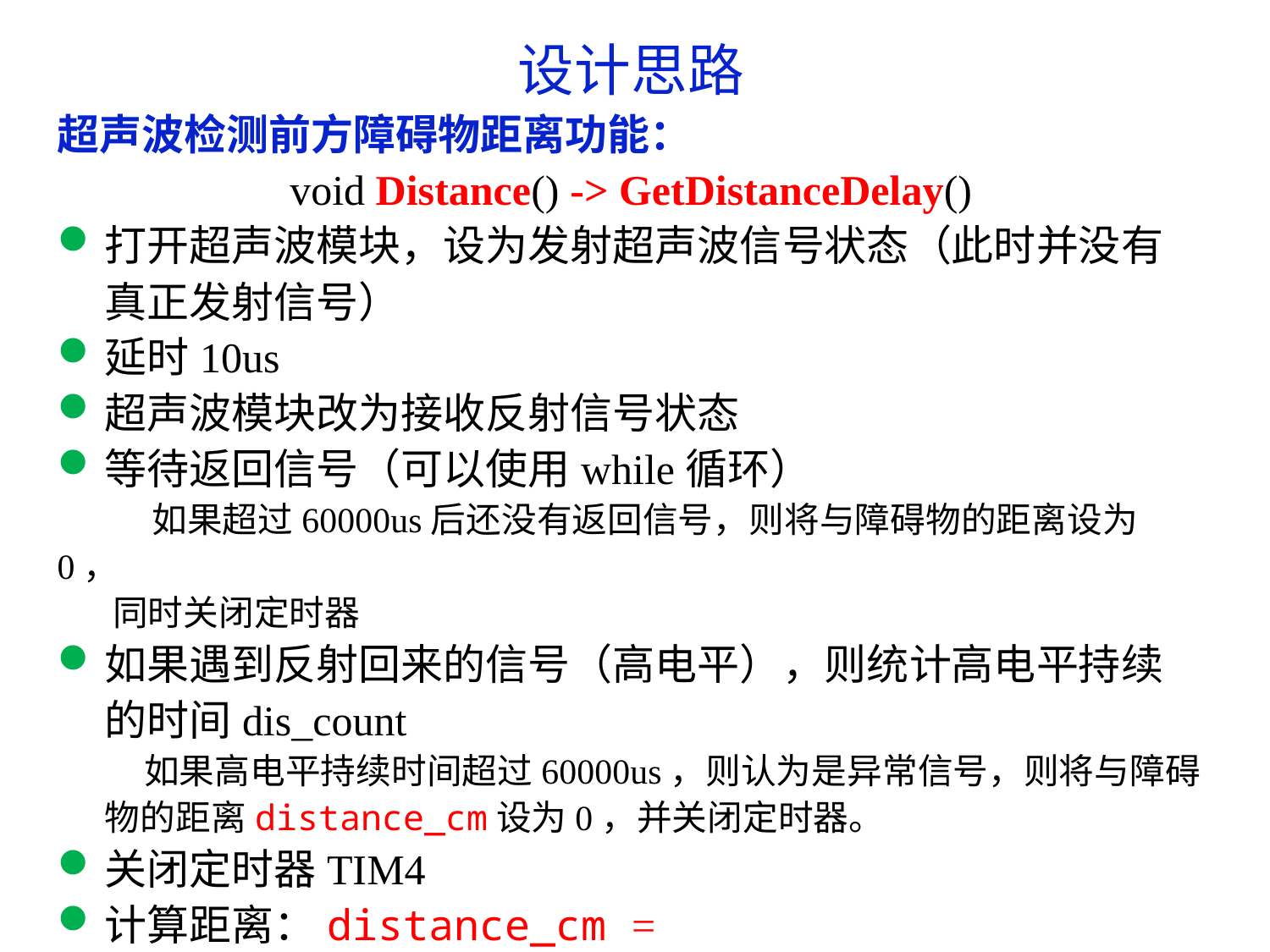

设计思路
超声波检测前方障碍物距离功能：
void Distance() -> GetDistanceDelay()
打开超声波模块，设为发射超声波信号状态（此时并没有真正发射信号）
延时10us
超声波模块改为接收反射信号状态
等待返回信号（可以使用while循环）
           如果超过60000us后还没有返回信号，则将与障碍物的距离设为0，
      同时关闭定时器
如果遇到反射回来的信号（高电平），则统计高电平持续的时间dis_count
          如果高电平持续时间超过60000us，则认为是异常信号，则将与障碍
     物的距离distance_cm设为0，并关闭定时器。
关闭定时器TIM4
计算距离：distance_cm = 高电平时间*声速(340m/s)/2